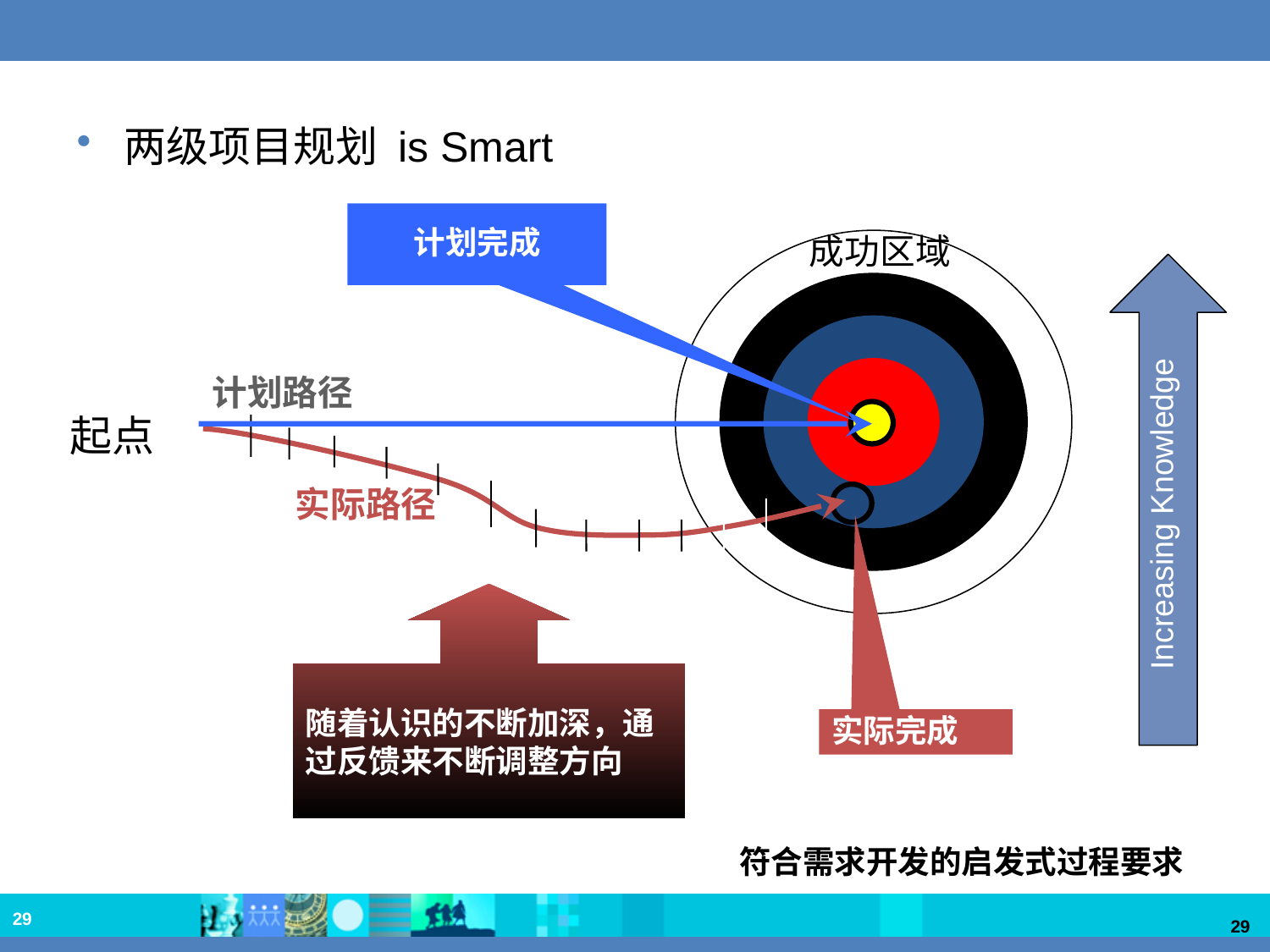

两级项目规划 is Smart
计划完成
成功区域

Increasing Knowledge
计划路径

起点

实际路径

随着认识的不断加深，通过反馈来不断调整方向
实际完成
符合需求开发的启发式过程要求
29
29